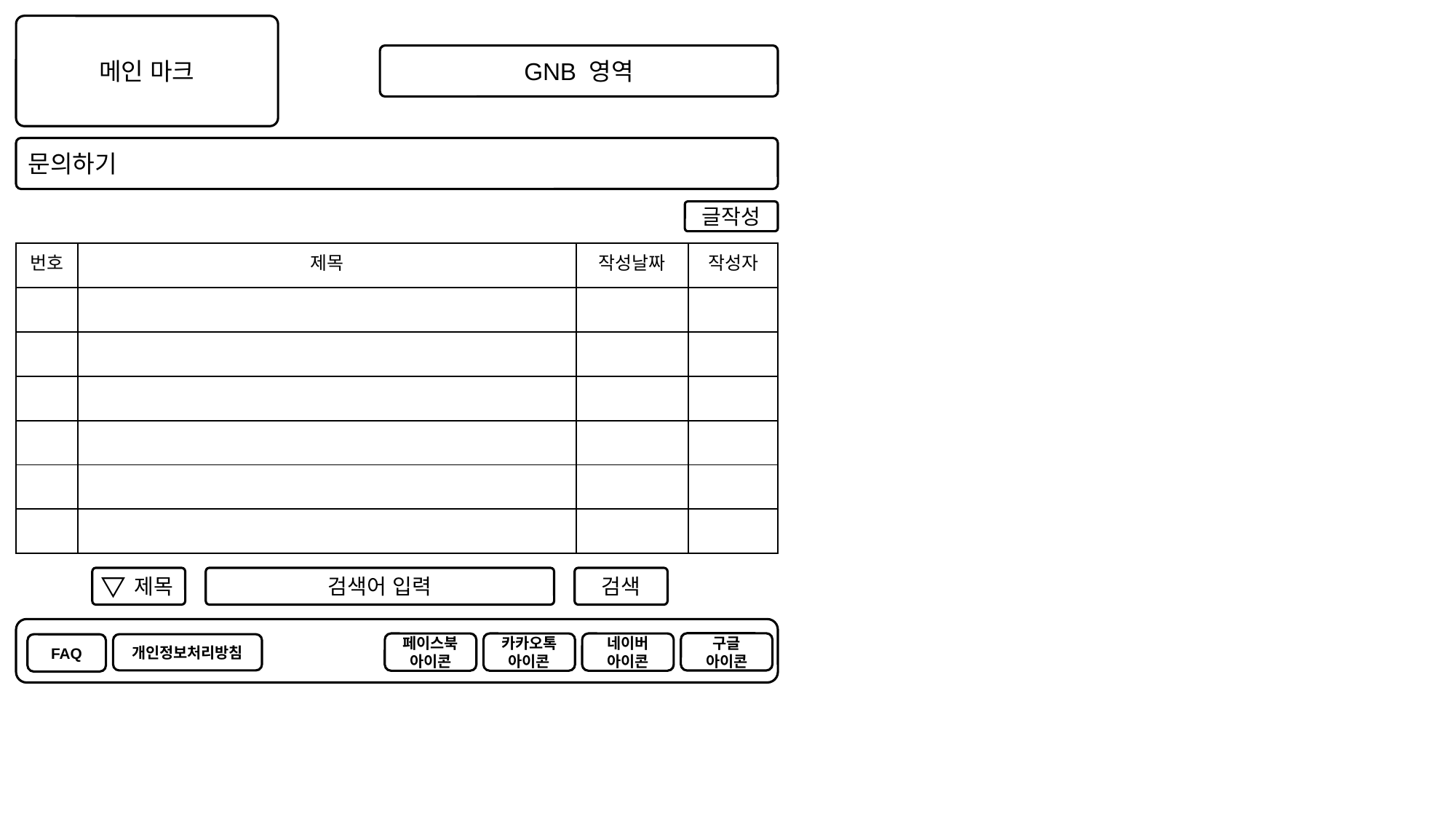

메인 마크
GNB 영역
문의하기
글작성
| 번호 | 제목 | 작성날짜 | 작성자 |
| --- | --- | --- | --- |
|  |  |  |  |
|  |  |  |  |
|  |  |  |  |
|  |  |  |  |
|  |  |  |  |
|  |  |  |  |
제목

검색어 입력
검색

구글
아이콘
카카오톡
아이콘
네이버
아이콘
페이스북
아이콘
FAQ
개인정보처리방침